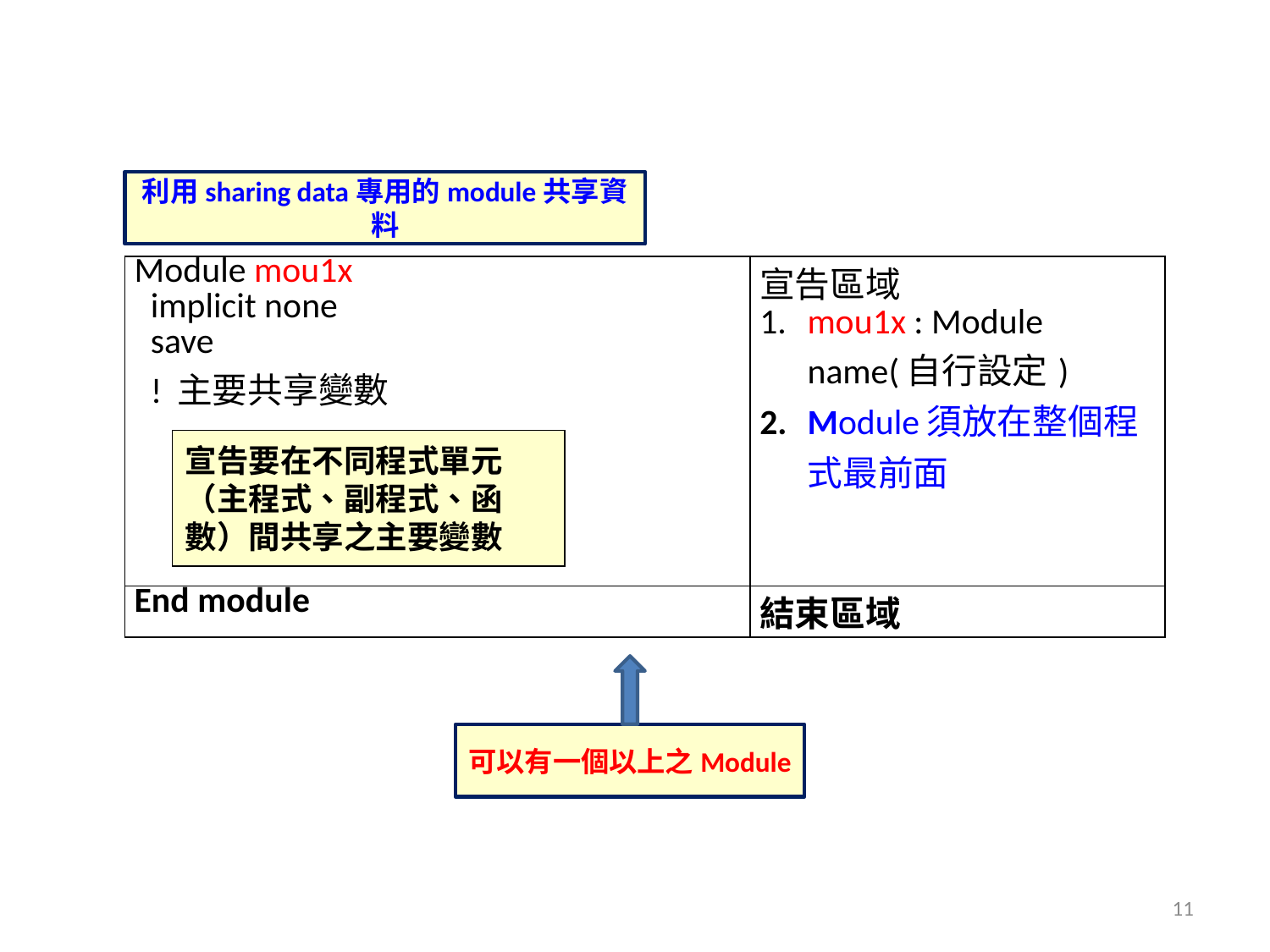

利用sharing data專用的module共享資料
| Module mou1x implicit none save ! 主要共享變數 | 宣告區域 mou1x : Module name(自行設定) Module須放在整個程式最前面 |
| --- | --- |
| End module | 結束區域 |
宣告要在不同程式單元（主程式、副程式、函數）間共享之主要變數

可以有一個以上之Module
11